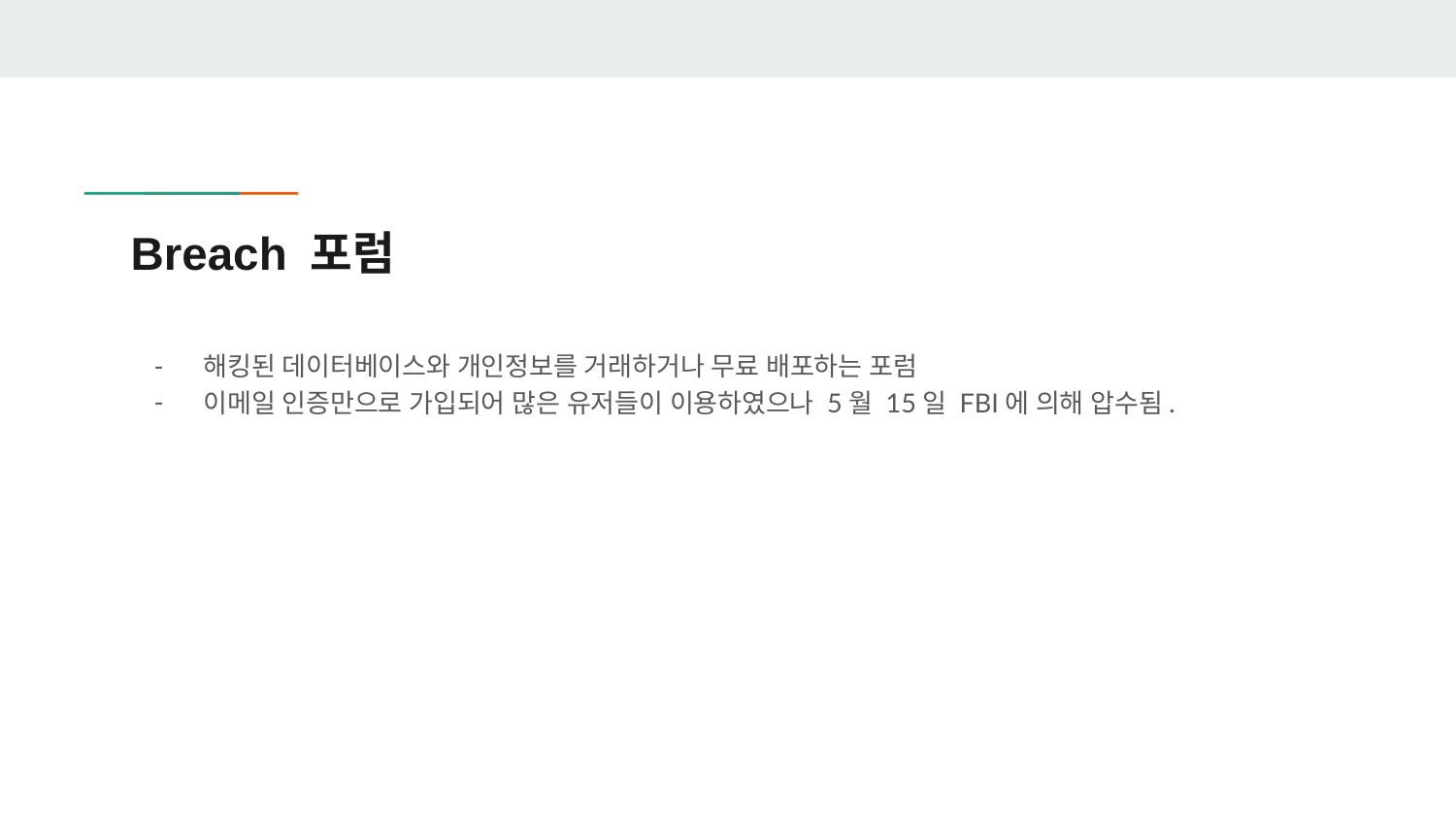

# Breach 포럼
해킹된 데이터베이스와 개인정보를 거래하거나 무료 배포하는 포럼
이메일 인증만으로 가입되어 많은 유저들이 이용하였으나 5월 15일 FBI에 의해 압수됨.